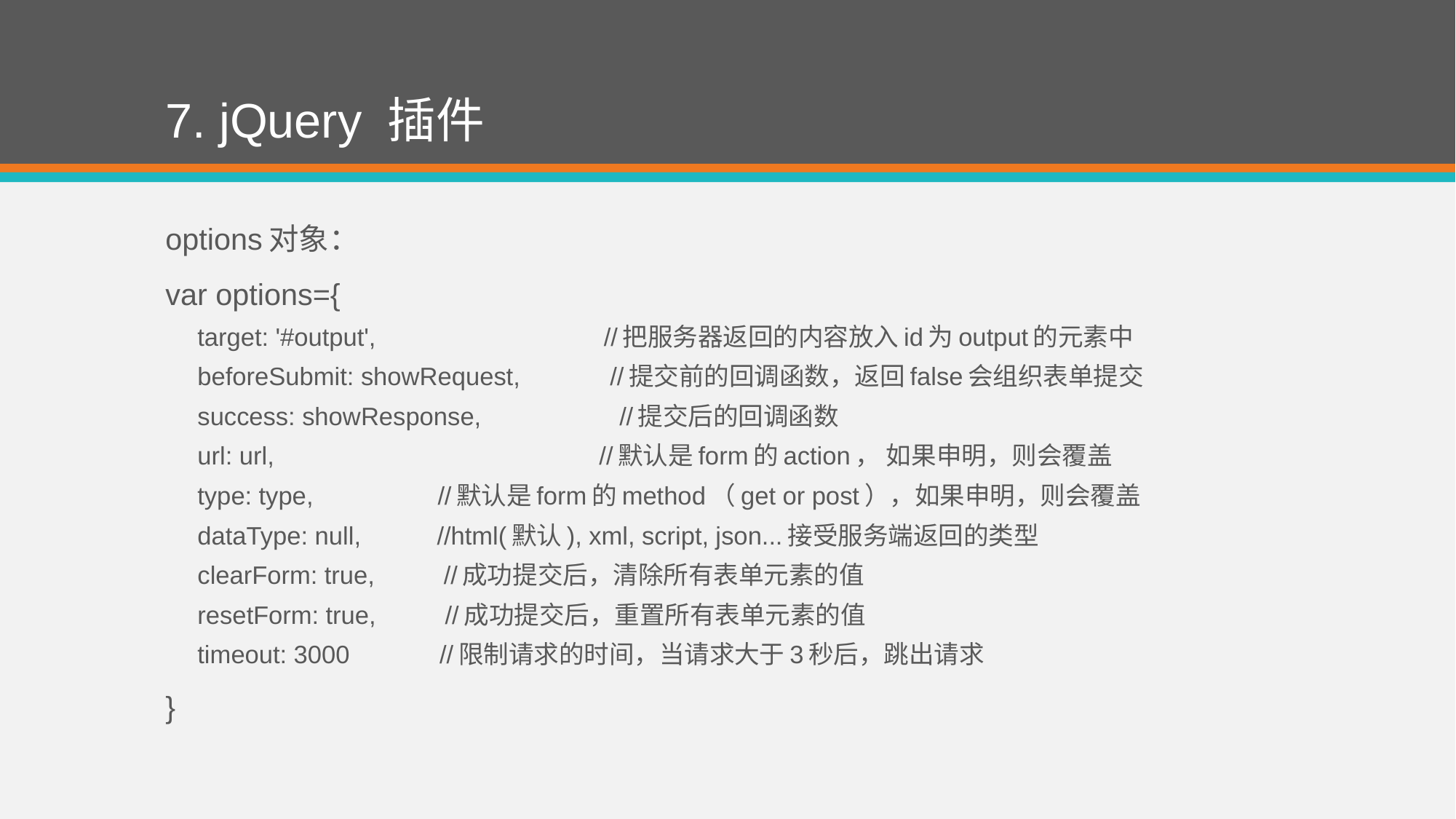

# 7. jQuery 插件
options对象：
var options={
target: '#output',                                 //把服务器返回的内容放入id为output的元素中
beforeSubmit: showRequest,             //提交前的回调函数，返回false会组织表单提交
success: showResponse,                    //提交后的回调函数
url: url,                                               //默认是form的action， 如果申明，则会覆盖
type: type,                  //默认是form的method（get or post），如果申明，则会覆盖
dataType: null,           //html(默认), xml, script, json...接受服务端返回的类型
clearForm: true,          //成功提交后，清除所有表单元素的值
resetForm: true,          //成功提交后，重置所有表单元素的值
timeout: 3000             //限制请求的时间，当请求大于3秒后，跳出请求
}